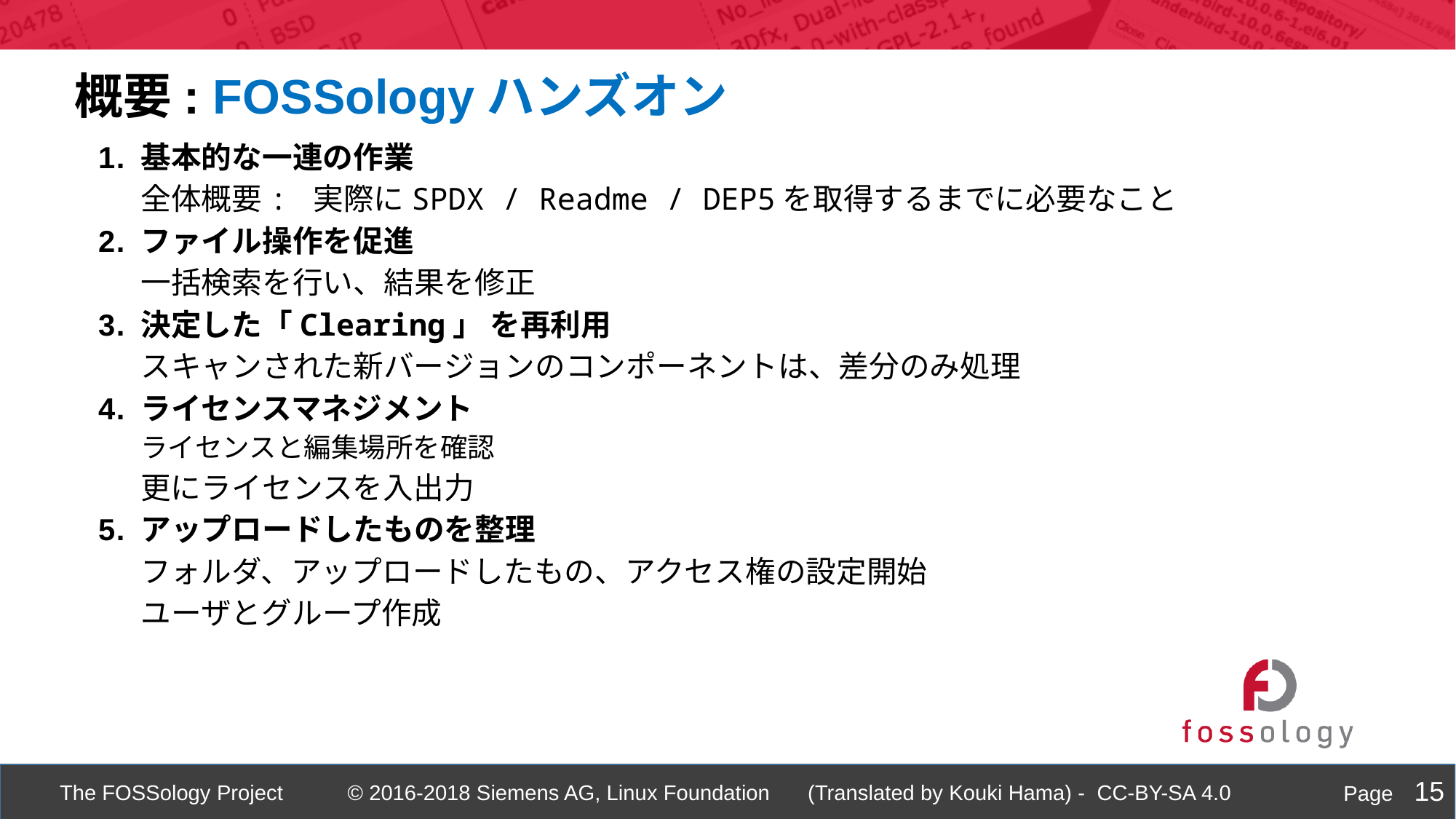

概要: FOSSologyハンズオン
基本的な一連の作業
全体概要: 実際にSPDX / Readme / DEP5を取得するまでに必要なこと
ファイル操作を促進
一括検索を行い、結果を修正
決定した「Clearing」 を再利用
スキャンされた新バージョンのコンポーネントは、差分のみ処理
ライセンスマネジメント
ライセンスと編集場所を確認
更にライセンスを入出力
アップロードしたものを整理
フォルダ、アップロードしたもの、アクセス権の設定開始
ユーザとグループ作成